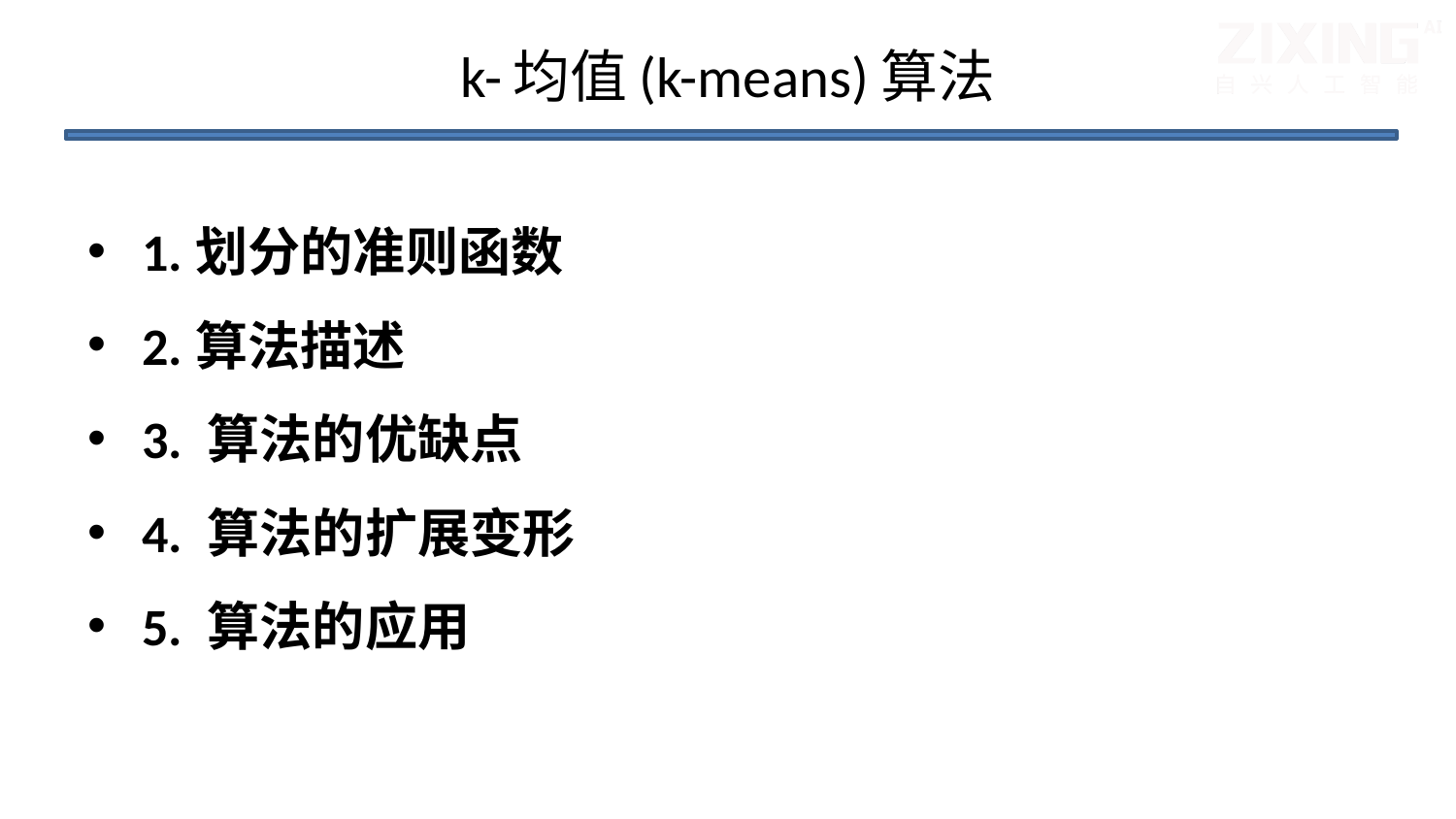

# k-均值(k-means)算法

1.划分的准则函数
2.算法描述
3. 算法的优缺点
4. 算法的扩展变形
5. 算法的应用